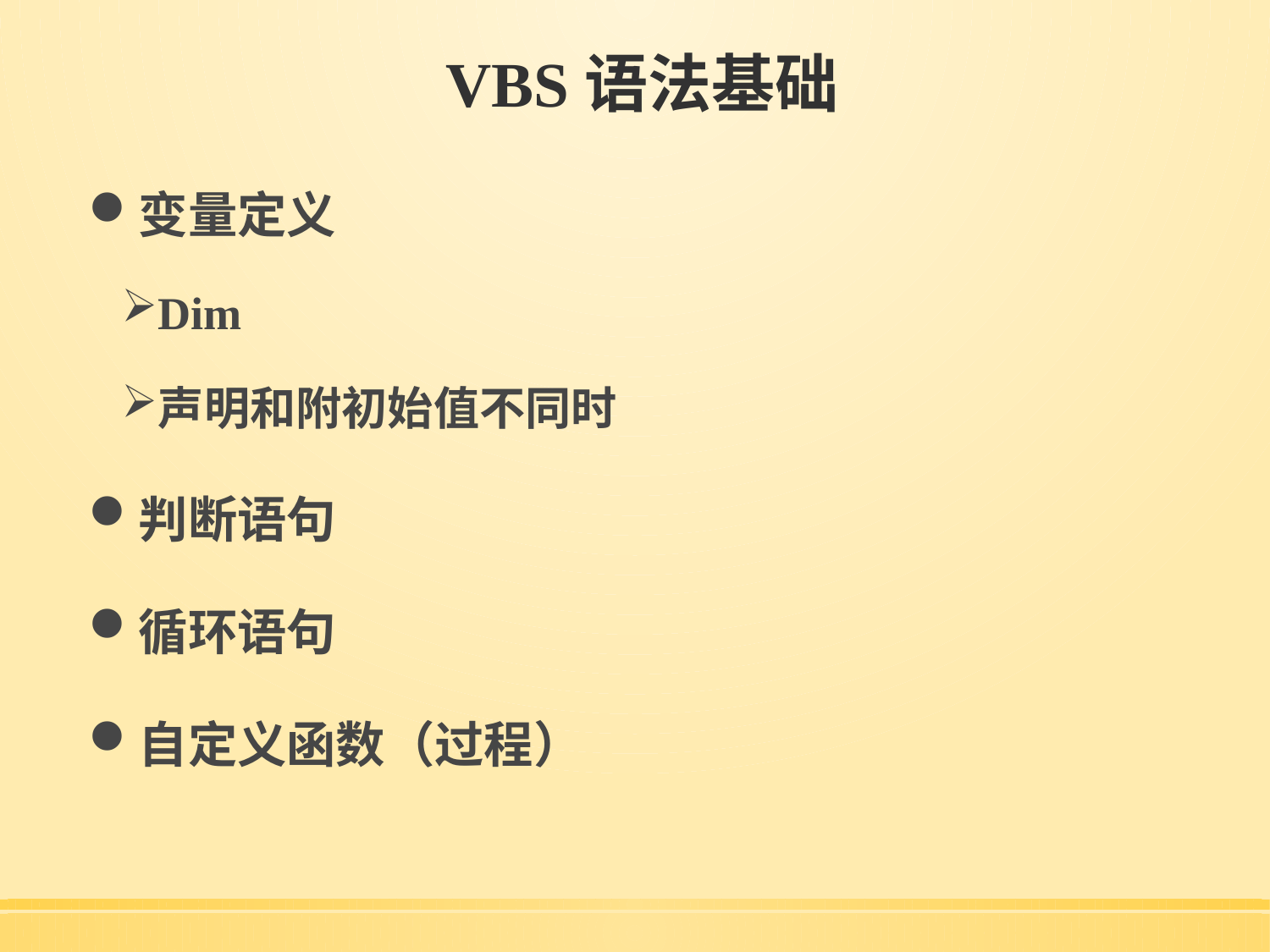

# VBS语法基础
变量定义
Dim
声明和附初始值不同时
判断语句
循环语句
自定义函数（过程）